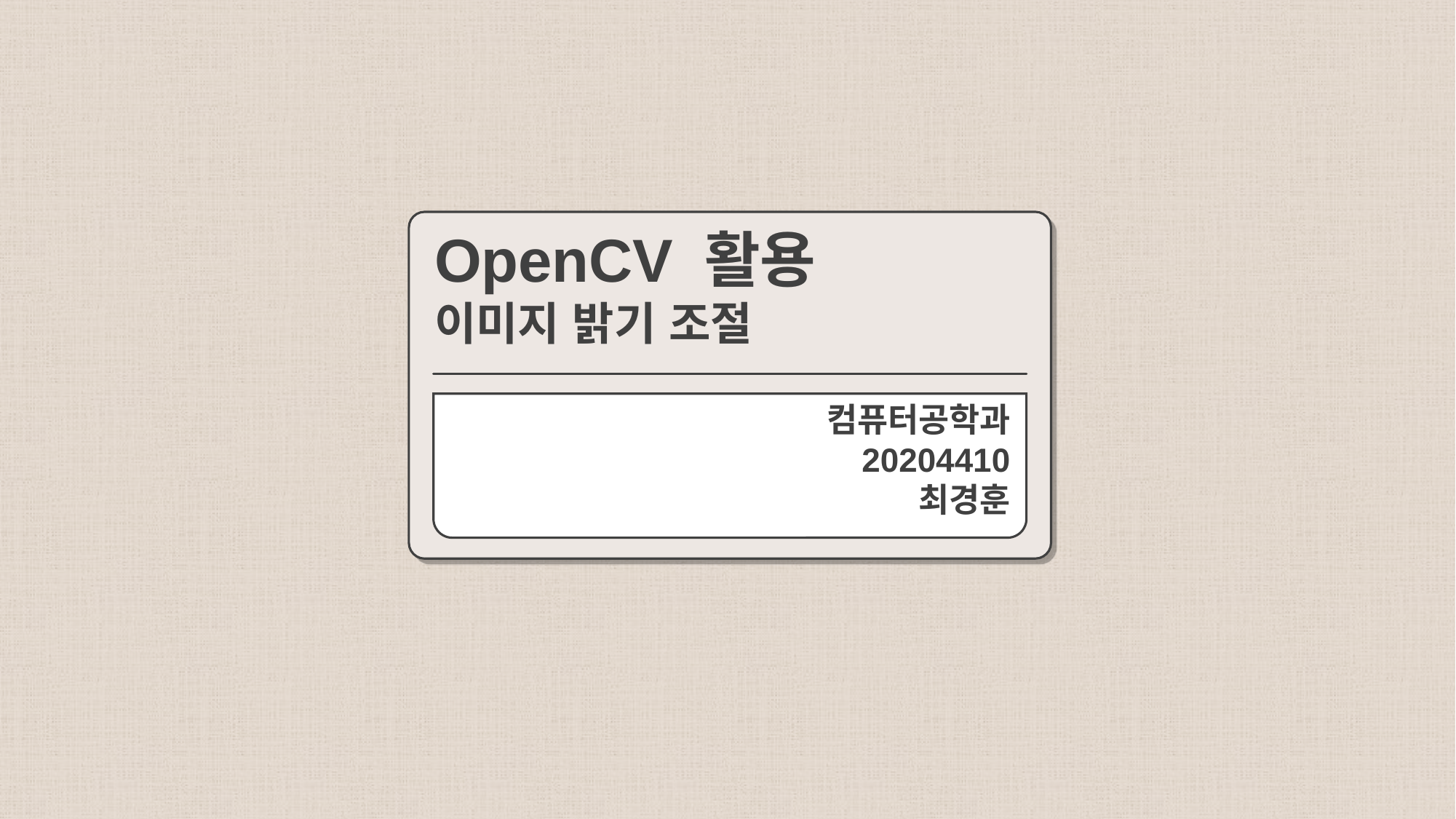

OpenCV 활용
이미지 밝기 조절
컴퓨터공학과
20204410
최경훈